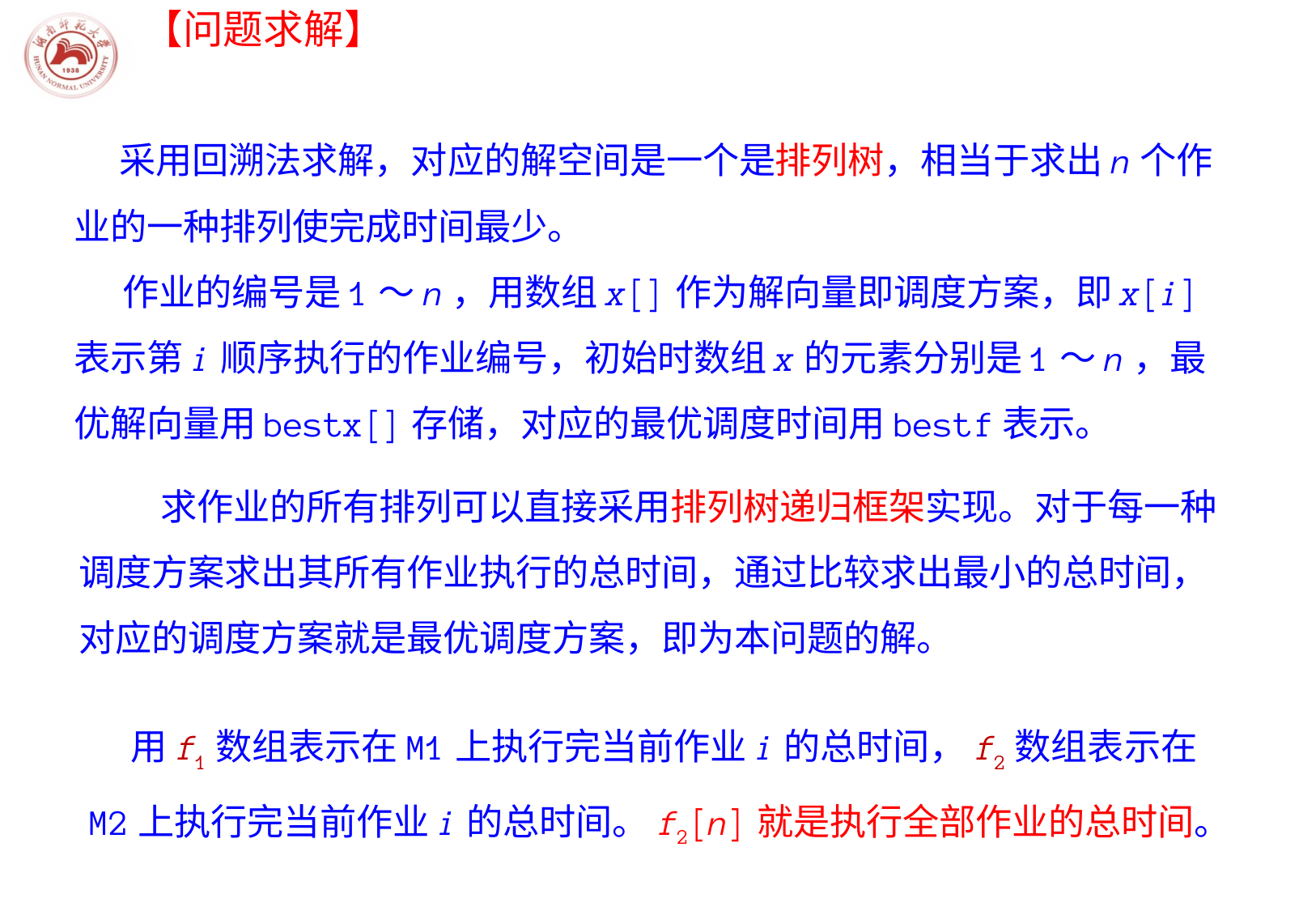

【问题求解】
    采用回溯法求解，对应的解空间是一个是排列树，相当于求出n个作业的一种排列使完成时间最少。
     作业的编号是1～n，用数组x[]作为解向量即调度方案，即x[i]表示第i顺序执行的作业编号，初始时数组x的元素分别是1～n，最优解向量用bestx[]存储，对应的最优调度时间用bestf表示。
         求作业的所有排列可以直接采用排列树递归框架实现。对于每一种调度方案求出其所有作业执行的总时间，通过比较求出最小的总时间，对应的调度方案就是最优调度方案，即为本问题的解。
    用f1数组表示在M1上执行完当前作业i的总时间，f2数组表示在M2上执行完当前作业i的总时间。f2[n]就是执行全部作业的总时间。